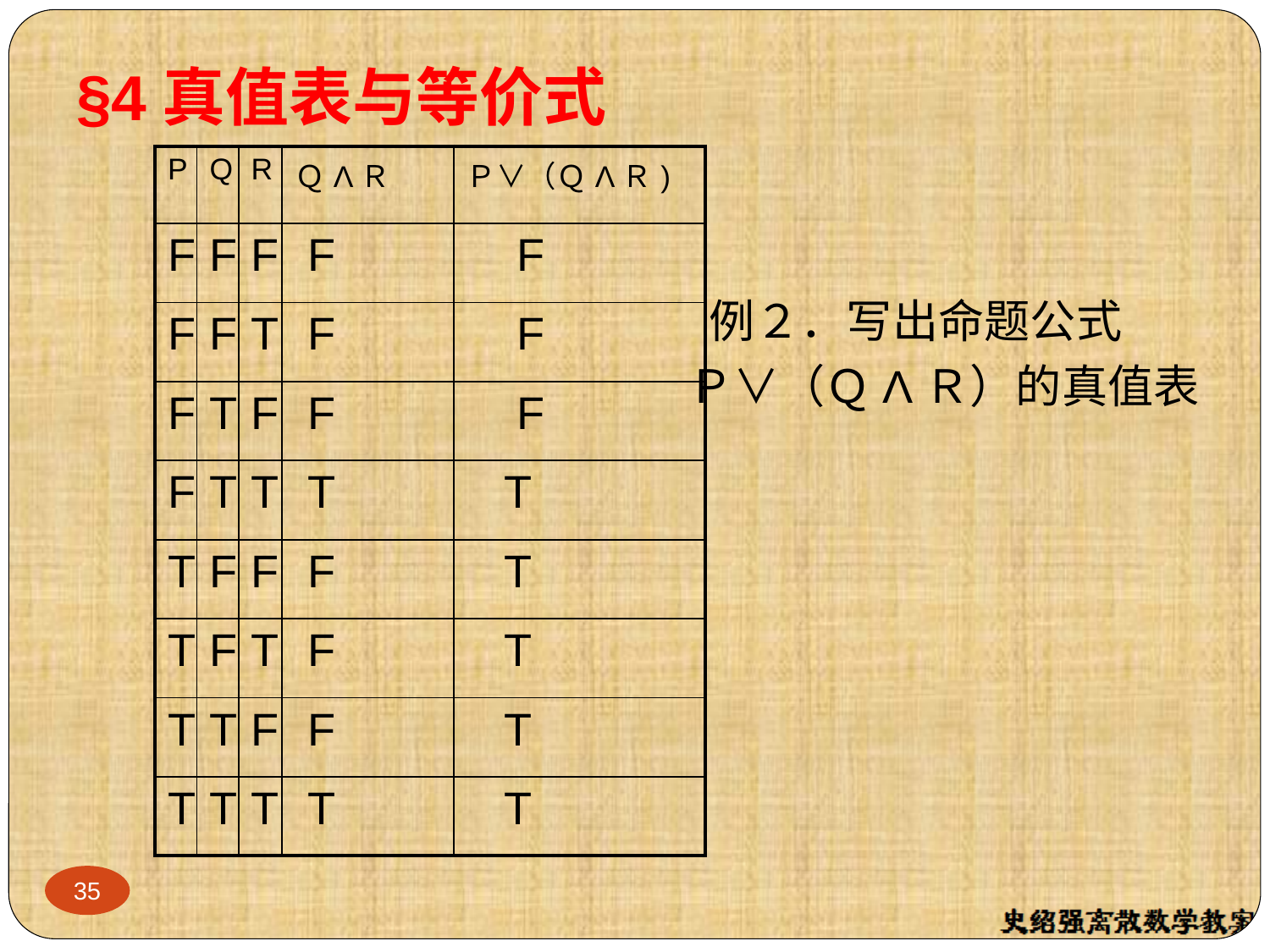

§4真值表与等价式
| P | Q | R | ＱΛＲ | Ｐ∨（ＱΛＲ) |
| --- | --- | --- | --- | --- |
| F | F | F | F | F |
| F | F | T | F | F |
| F | T | F | F | F |
| F | T | T | T | T |
| T | F | F | F | T |
| T | F | T | F | T |
| T | T | F | F | T |
| T | T | T | T | T |
 例２．写出命题公式
Ｐ∨（ＱΛＲ）的真值表

35